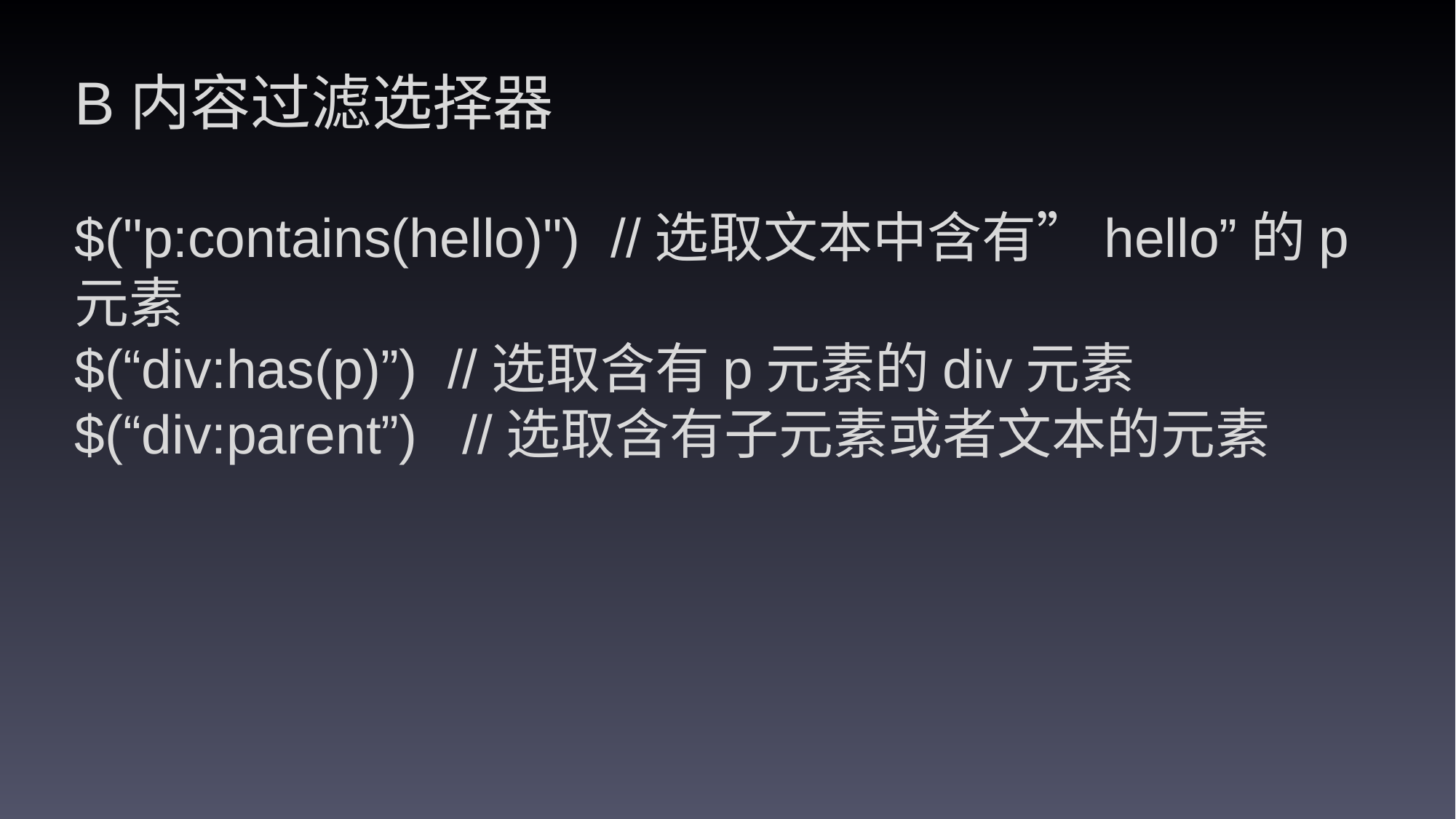

B内容过滤选择器

$("p:contains(hello)")  //选取文本中含有”hello”的p元素
$(“div:has(p)”)  //选取含有p元素的div元素
$(“div:parent”)   //选取含有子元素或者文本的元素